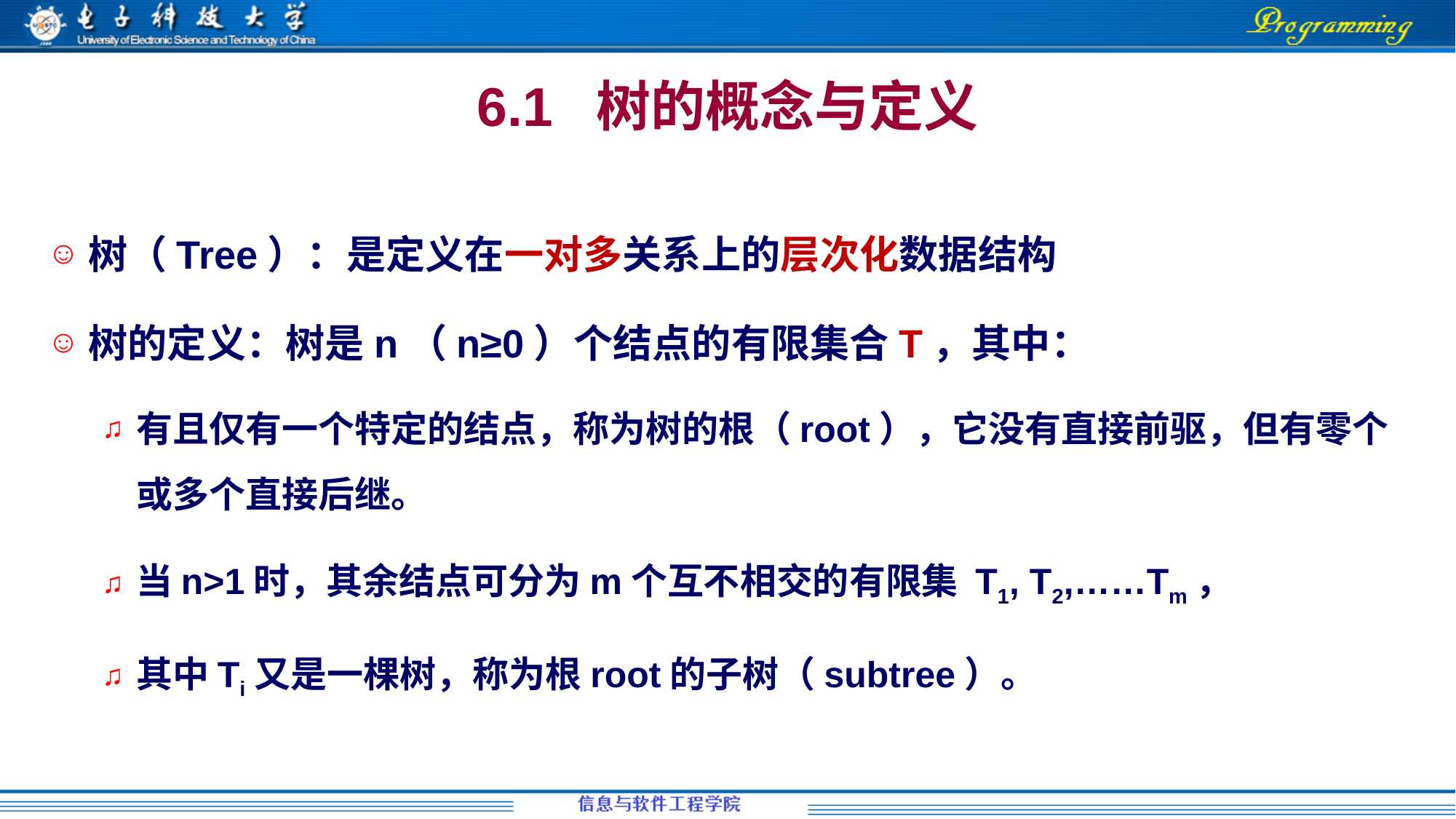

# 6.1  树的概念与定义
树（Tree）：是定义在一对多关系上的层次化数据结构
树的定义：树是n（n≥0）个结点的有限集合T，其中：
有且仅有一个特定的结点，称为树的根（root），它没有直接前驱，但有零个或多个直接后继。
当n>1时，其余结点可分为m个互不相交的有限集 T1, T2,……Tm，
其中Ti又是一棵树，称为根root的子树（subtree）。